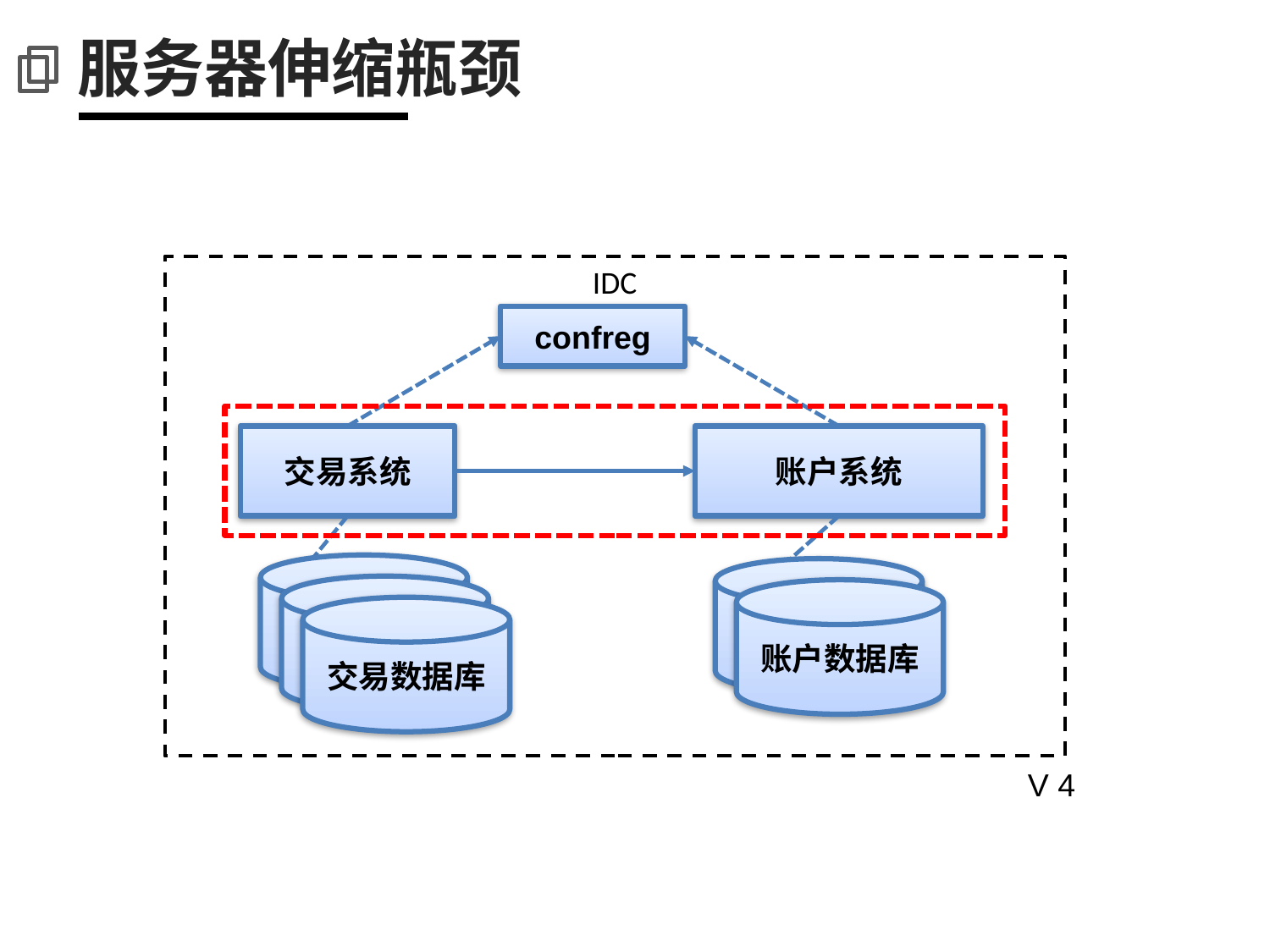

# 服务器伸缩瓶颈
IDC
confreg

交易系统
账户系统
交易数据库
账户数据库
交易数据库
账户数据库
交易数据库
V 4